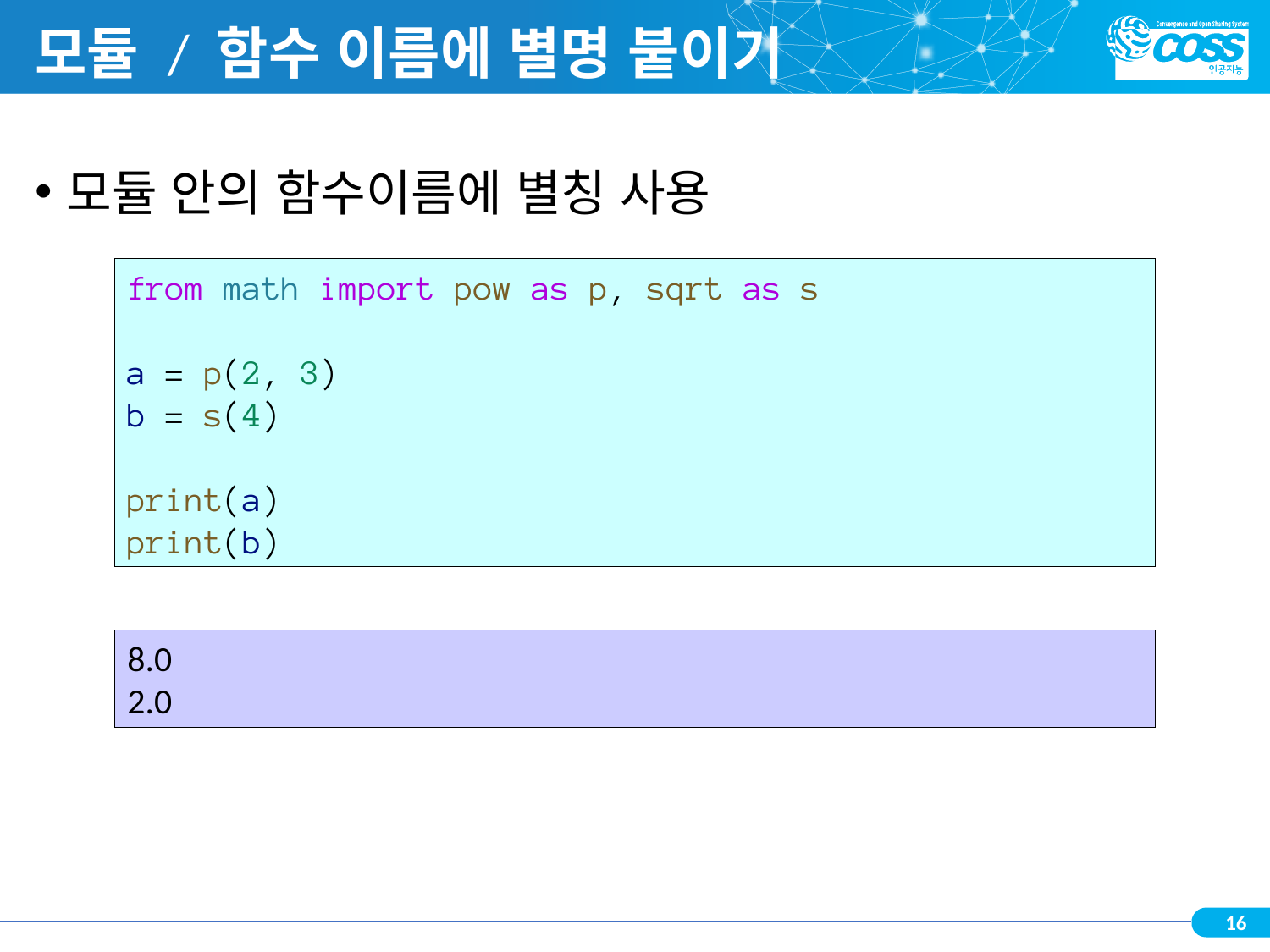

# 모듈 / 함수 이름에 별명 붙이기
모듈 안의 함수이름에 별칭 사용

from math import pow as p, sqrt as s
a = p(2, 3)
b = s(4)
print(a)
print(b)
8.0
2.0
16